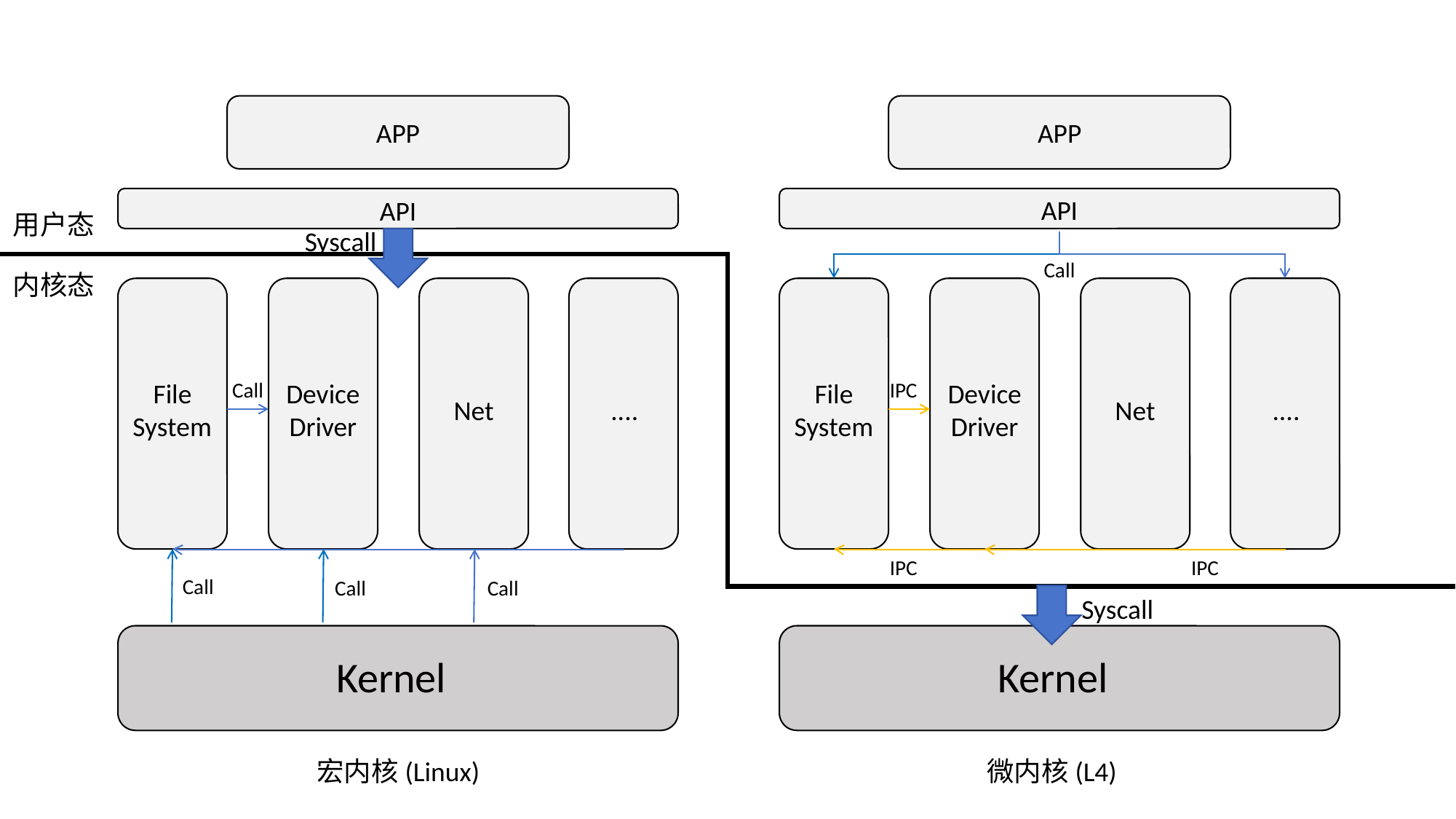

APP
APP
API

API

用户态
Syscall

Call
内核态

File
System
Call
Device
Driver
File
System
IPC
Device
Driver
Net
....
Net
....
IPC
IPC
Call
Call
Call

Syscall

Kernel
Kernel
宏内核(Linux)
微内核(L4)